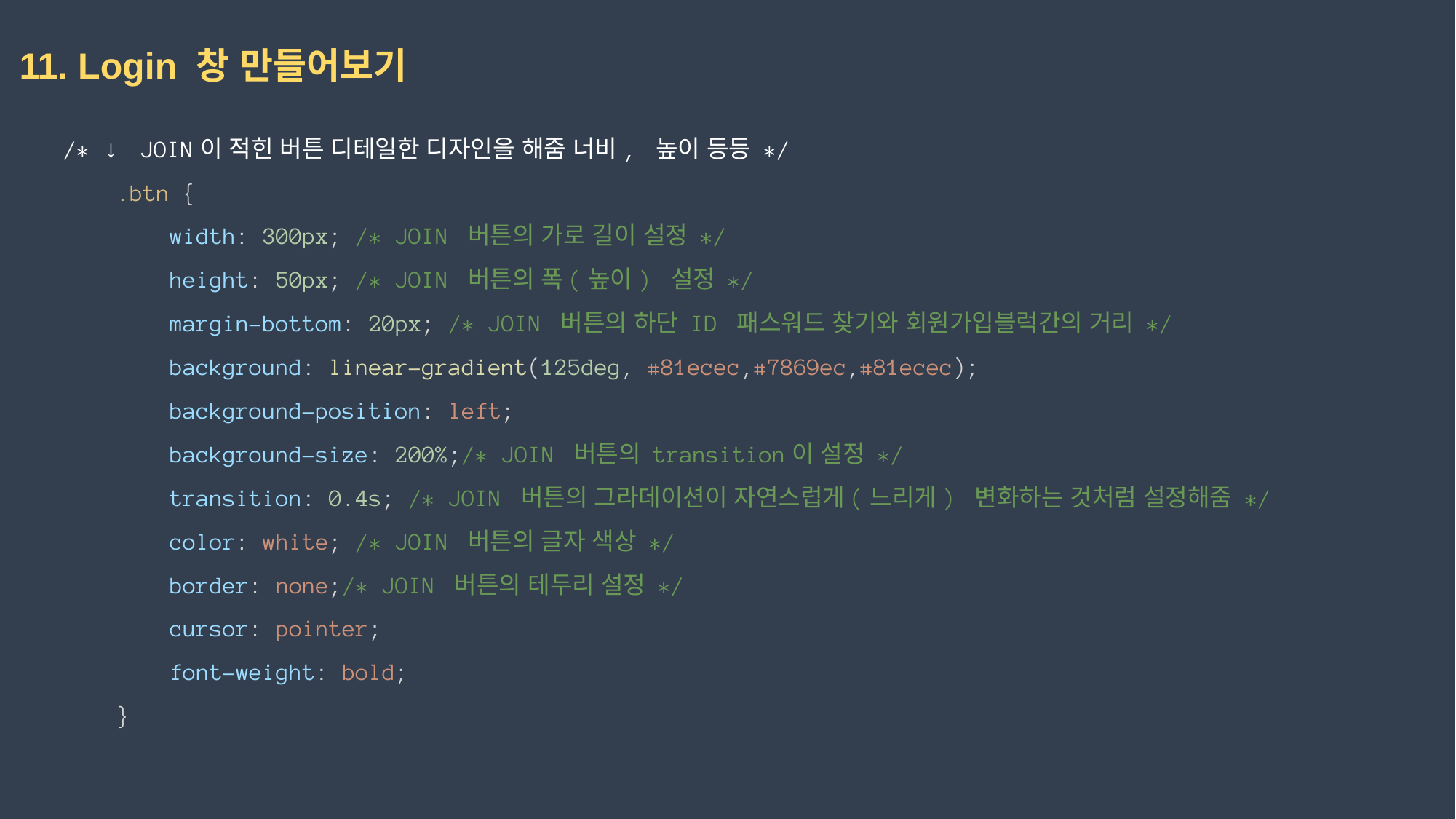

11. Login 창 만들어보기
    /* ↓ JOIN이 적힌 버튼 디테일한 디자인을 해줌 너비, 높이 등등 */
        .btn {
            width: 300px; /* JOIN 버튼의 가로 길이 설정 */
            height: 50px; /* JOIN 버튼의 폭(높이) 설정 */
            margin-bottom: 20px; /* JOIN 버튼의 하단 ID 패스워드 찾기와 회원가입블럭간의 거리 */
            background: linear-gradient(125deg, #81ecec,#7869ec,#81ecec);
            background-position: left;
            background-size: 200%;/* JOIN 버튼의 transition이 설정 */
            transition: 0.4s; /* JOIN 버튼의 그라데이션이 자연스럽게(느리게) 변화하는 것처럼 설정해줌 */
            color: white; /* JOIN 버튼의 글자 색상 */
            border: none;/* JOIN 버튼의 테두리 설정 */
            cursor: pointer;
            font-weight: bold;
        }

2023-02-17
권민지